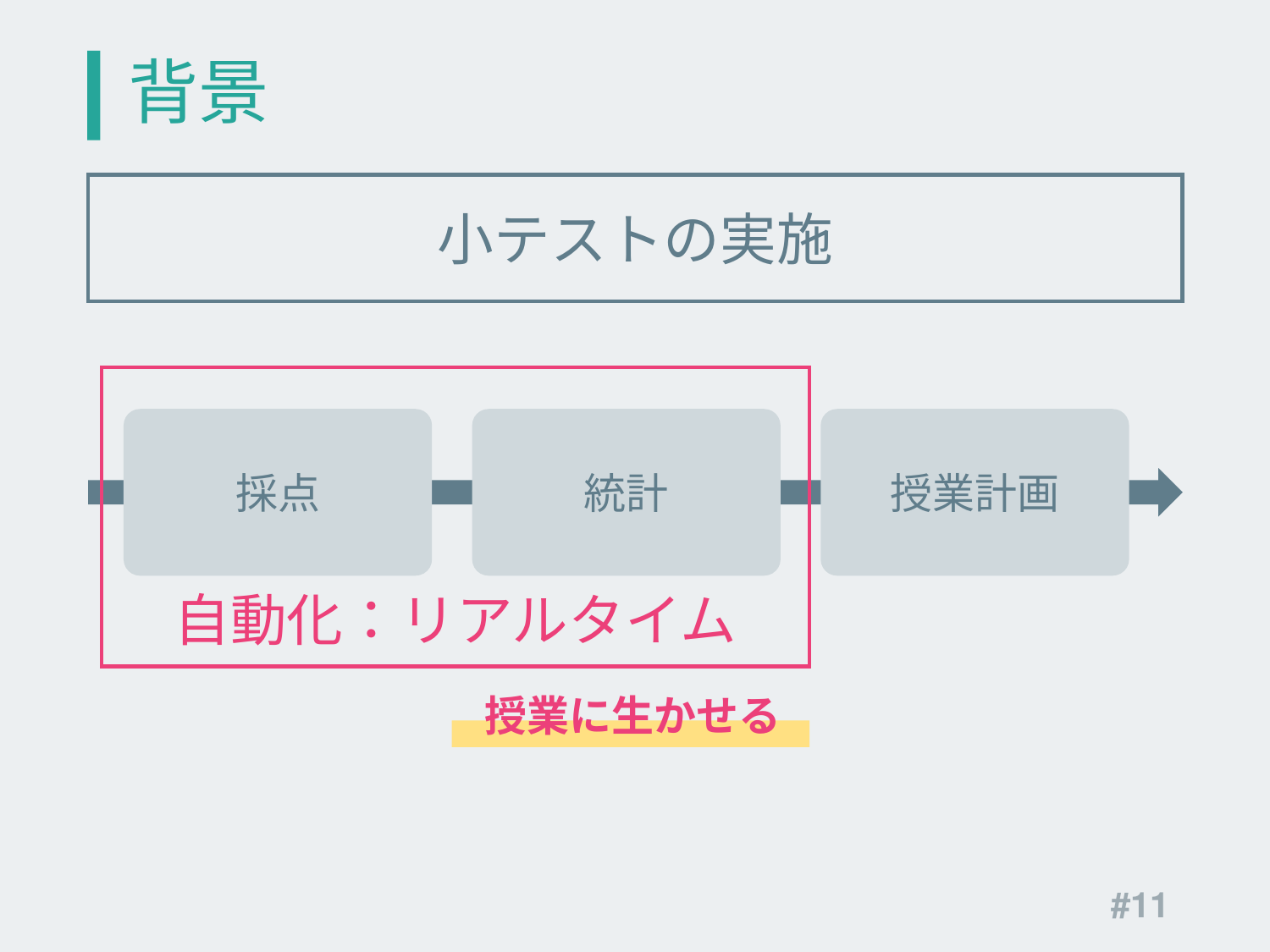

# 背景
小テストの実施

自動化：リアルタイム
統計
採点
授業計画

授業に生かせる

#11